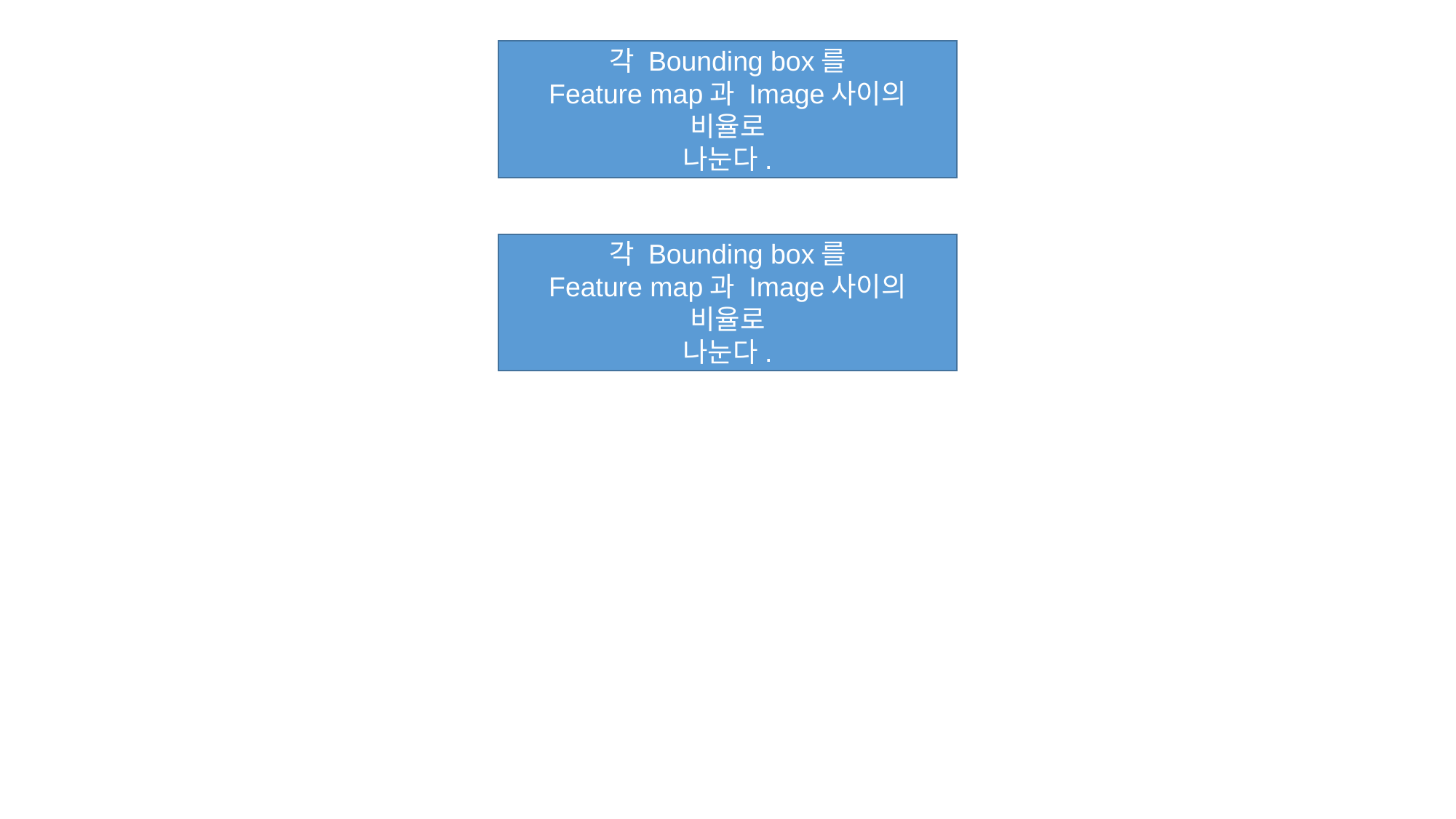

각 Bounding box를
Feature map과 Image사이의 비율로
나눈다.
각 Bounding box를
Feature map과 Image사이의 비율로
나눈다.